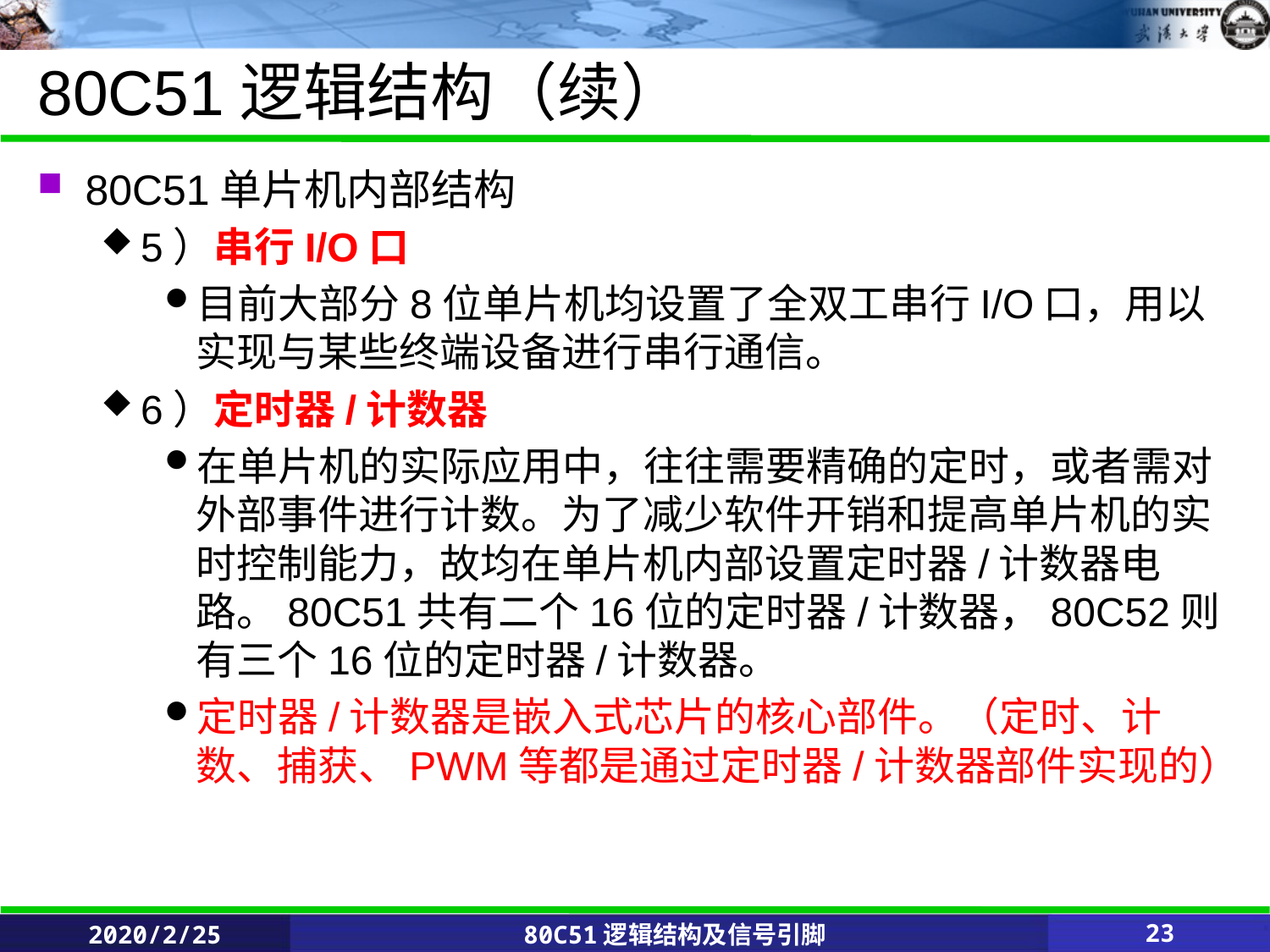

# 80C51逻辑结构（续）
80C51单片机内部结构
5）串行I/O口
目前大部分8位单片机均设置了全双工串行I/O口，用以实现与某些终端设备进行串行通信。
6）定时器/计数器
在单片机的实际应用中，往往需要精确的定时，或者需对外部事件进行计数。为了减少软件开销和提高单片机的实时控制能力，故均在单片机内部设置定时器/计数器电路。80C51共有二个16位的定时器/计数器，80C52则有三个16位的定时器/计数器。
定时器/计数器是嵌入式芯片的核心部件。（定时、计数、捕获、PWM等都是通过定时器/计数器部件实现的）
2020/2/25
80C51逻辑结构及信号引脚
23